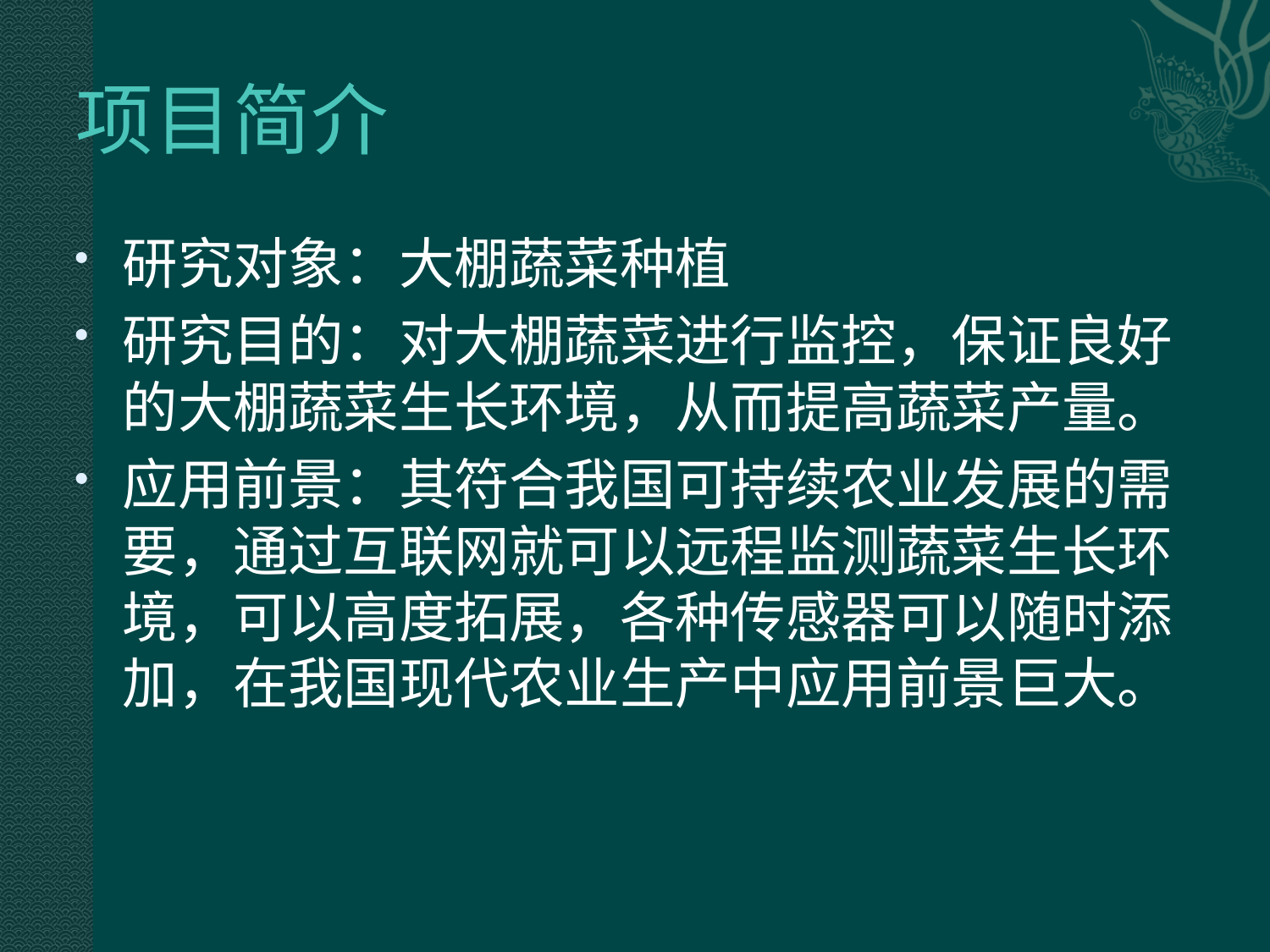

# 项目简介
研究对象：大棚蔬菜种植
研究目的：对大棚蔬菜进行监控，保证良好的大棚蔬菜生长环境，从而提高蔬菜产量。
应用前景：其符合我国可持续农业发展的需要，通过互联网就可以远程监测蔬菜生长环境，可以高度拓展，各种传感器可以随时添加，在我国现代农业生产中应用前景巨大。